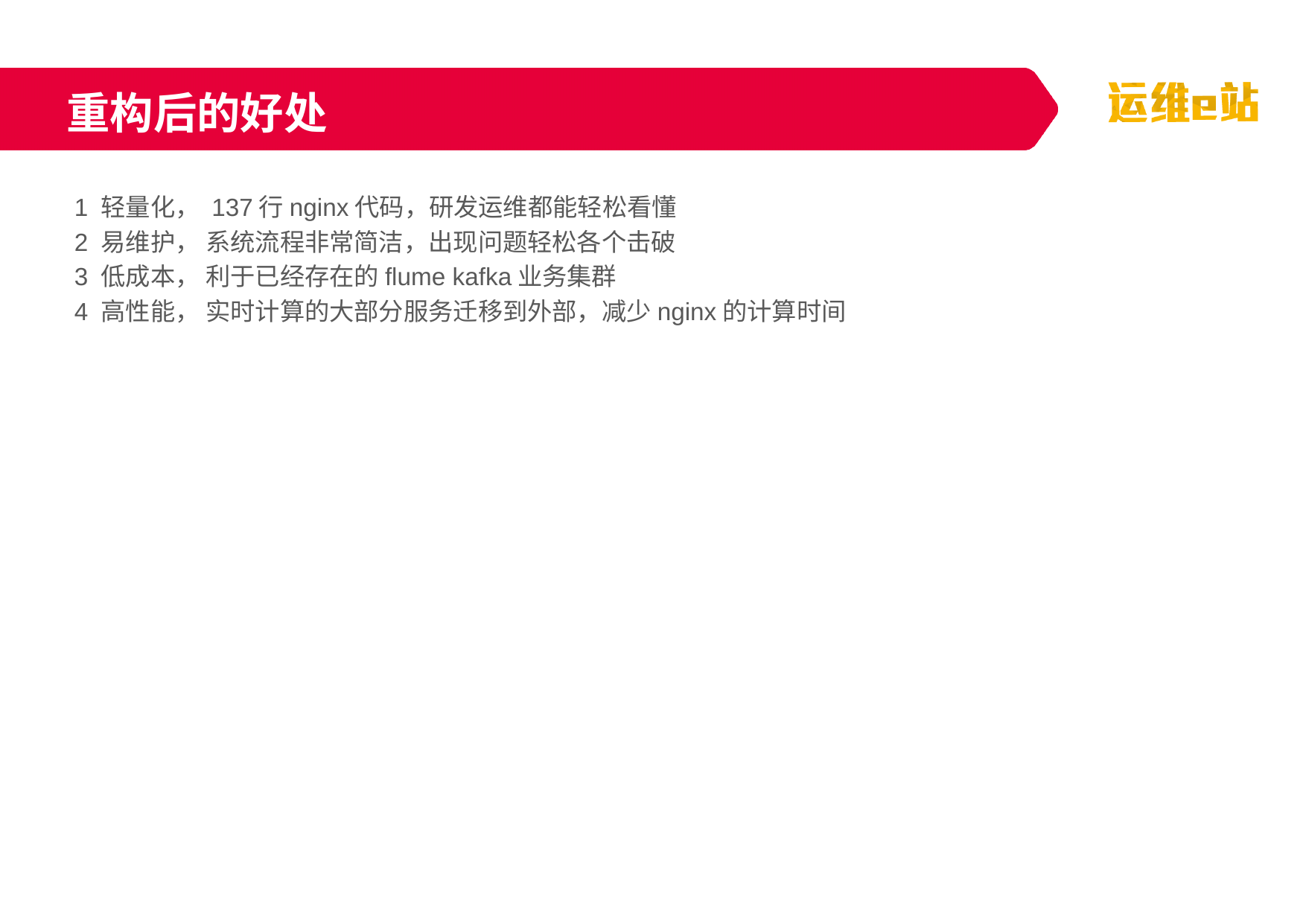

重构后的好处
    1 轻量化， 137行nginx代码，研发运维都能轻松看懂
    2 易维护， 系统流程非常简洁，出现问题轻松各个击破
    3 低成本， 利于已经存在的flume kafka业务集群
    4 高性能， 实时计算的大部分服务迁移到外部，减少nginx的计算时间